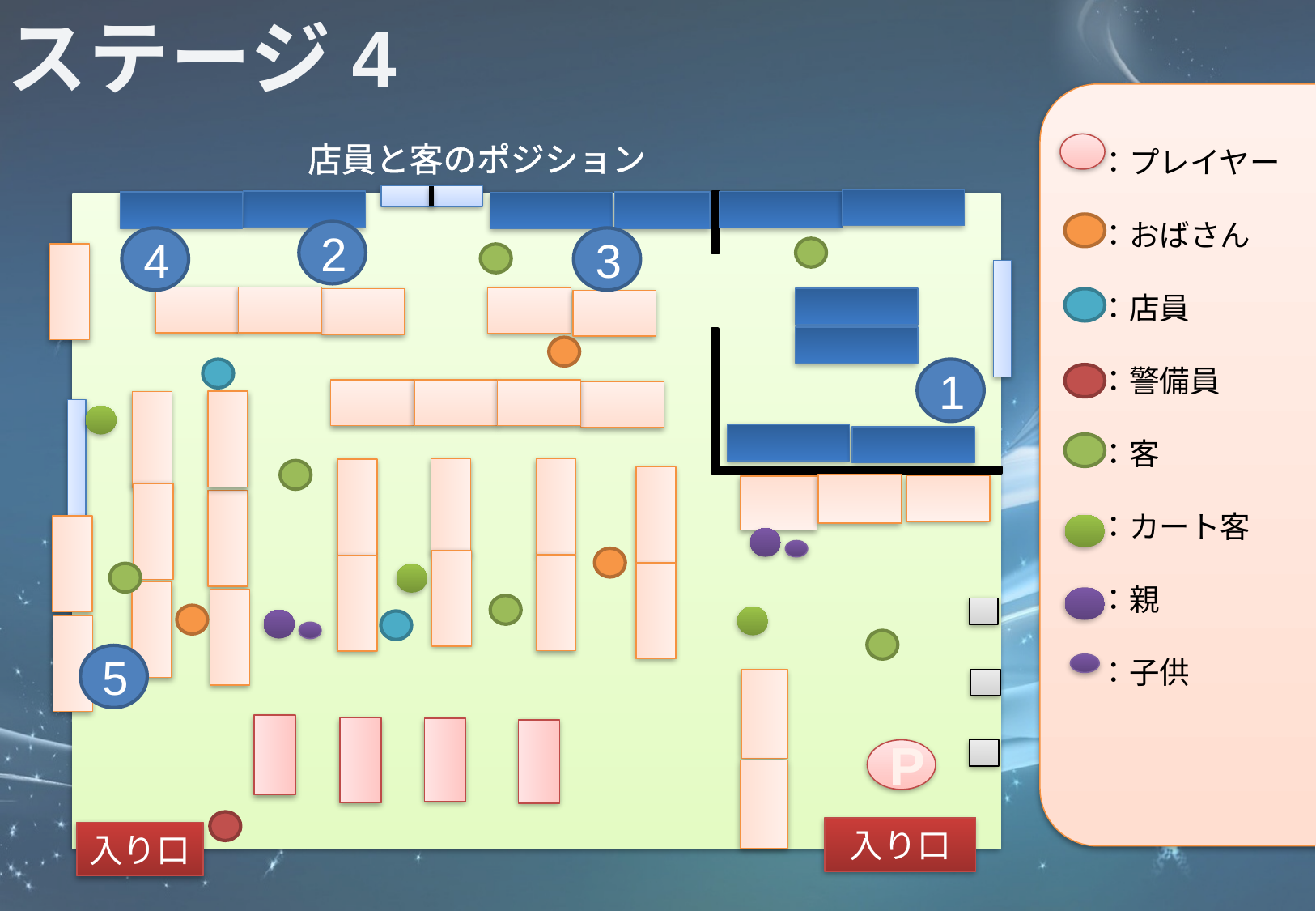

ステージ4

　：プレイヤー

　：おばさん

　：店員

　：警備員

　：客

　：カート客

　：親

　：子供

店員と客のポジション

入り口

入り口
2
4
3
1
5

P